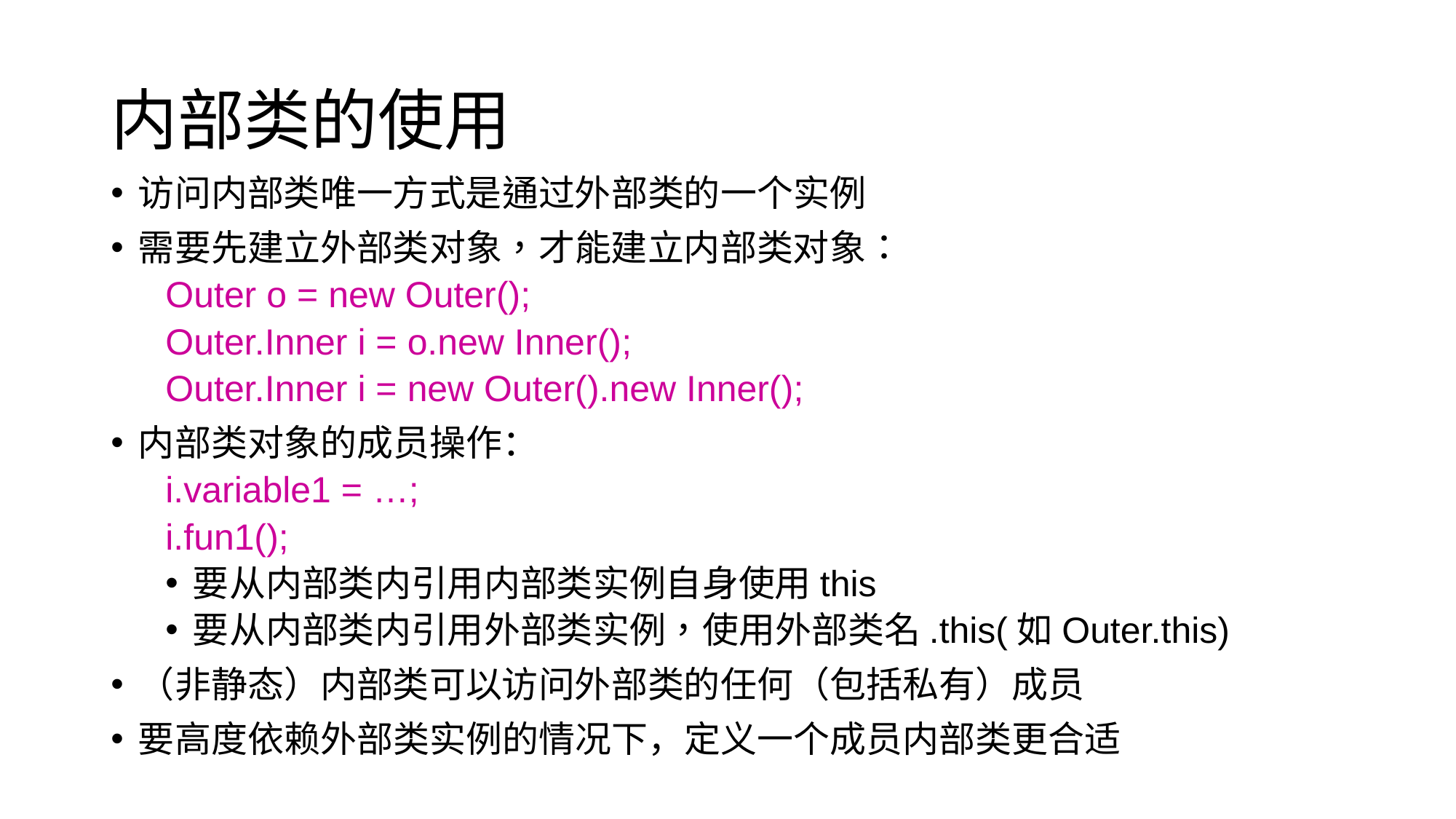

# 内部类的使用
访问内部类唯一方式是通过外部类的一个实例
需要先建立外部类对象，才能建立内部类对象：
Outer o = new Outer();
Outer.Inner i = o.new Inner();
Outer.Inner i = new Outer().new Inner();
内部类对象的成员操作：
i.variable1 = …;
i.fun1();
要从内部类内引用内部类实例自身使用this
要从内部类内引用外部类实例，使用外部类名.this(如Outer.this)
（非静态）内部类可以访问外部类的任何（包括私有）成员
要高度依赖外部类实例的情况下，定义一个成员内部类更合适